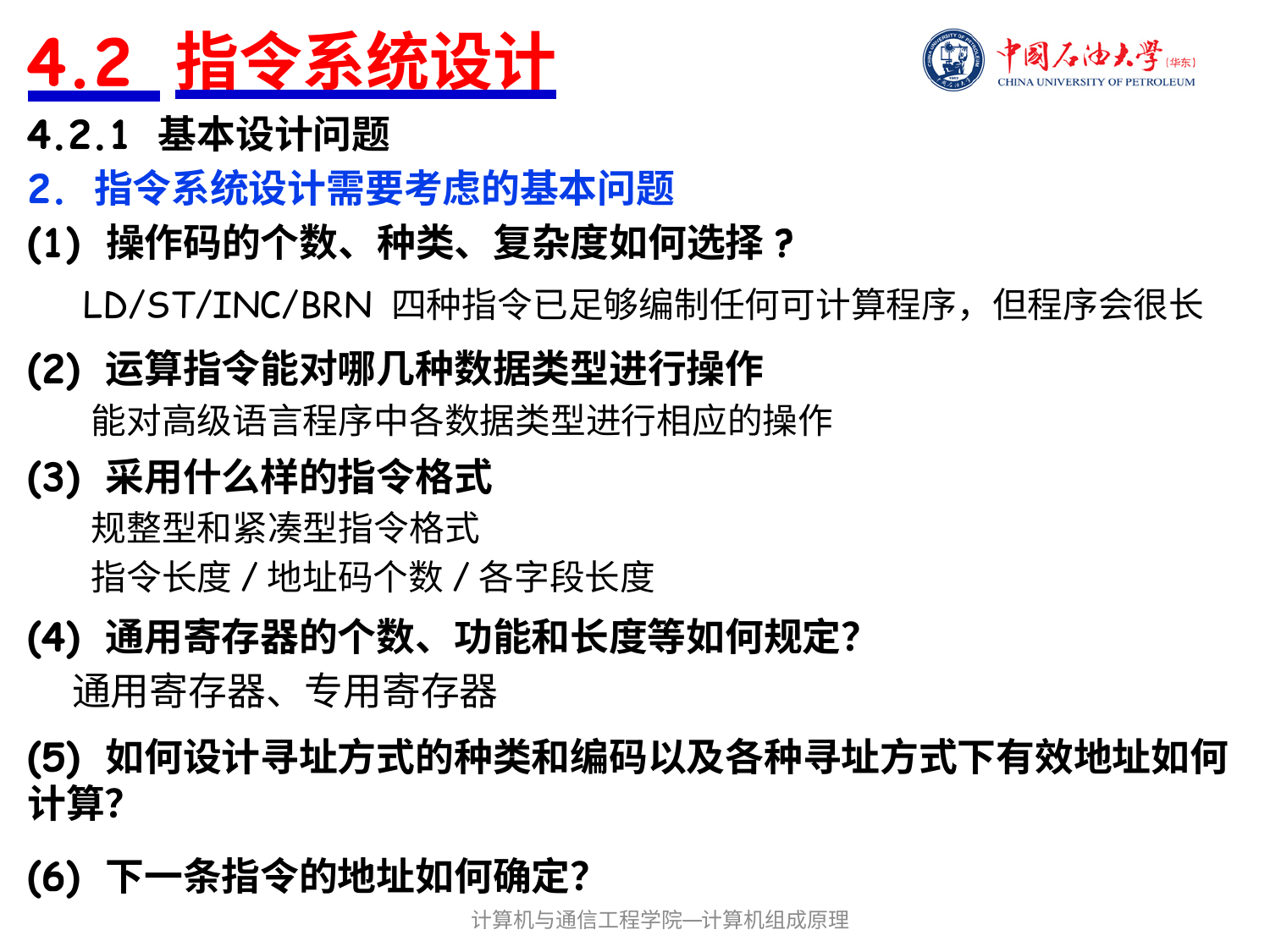

# 4.2 指令系统设计
4.2.1 基本设计问题
2. 指令系统设计需要考虑的基本问题
(1) 操作码的个数、种类、复杂度如何选择?
LD/ST/INC/BRN 四种指令已足够编制任何可计算程序，但程序会很长

(2) 运算指令能对哪几种数据类型进行操作
能对高级语言程序中各数据类型进行相应的操作
(3) 采用什么样的指令格式
规整型和紧凑型指令格式
指令长度/地址码个数/各字段长度
(4) 通用寄存器的个数、功能和长度等如何规定？
    通用寄存器、专用寄存器
(5) 如何设计寻址方式的种类和编码以及各种寻址方式下有效地址如何计算？
(6) 下一条指令的地址如何确定？
计算机与通信工程学院—计算机组成原理
18